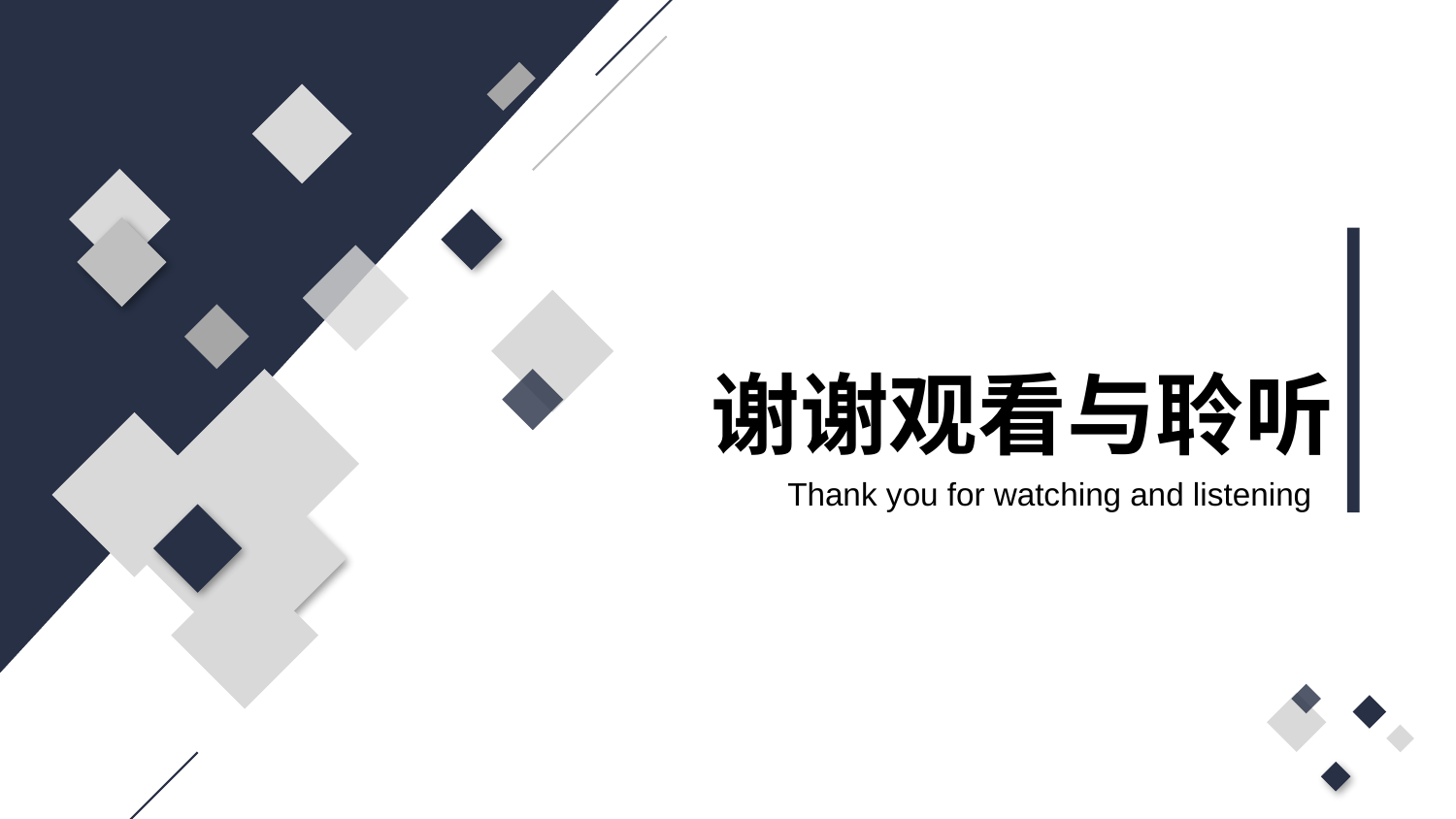

谢谢观看与聆听

Thank you for watching and listening